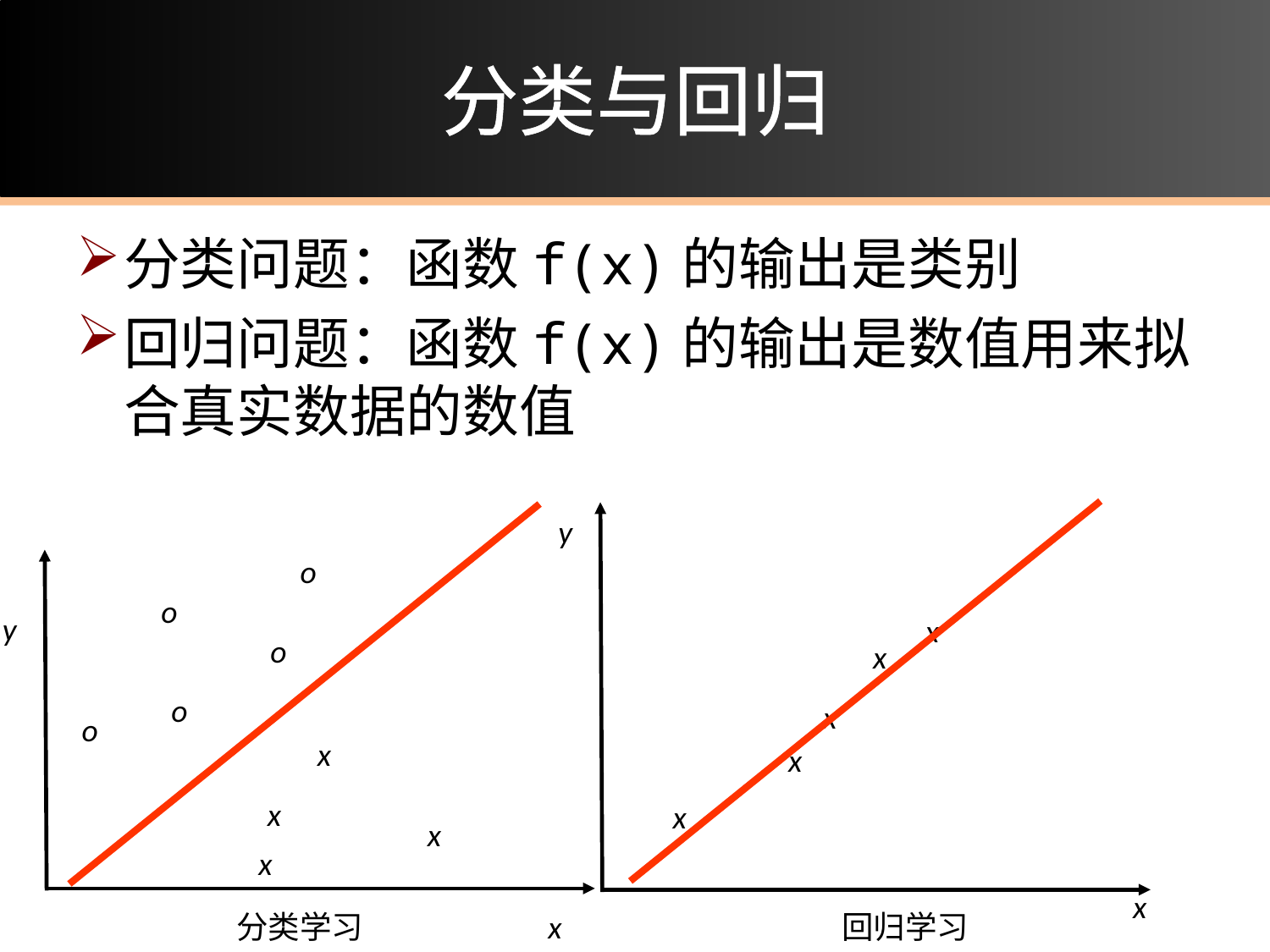

# 分类与回归
分类问题：函数f(x)的输出是类别
回归问题：函数f(x)的输出是数值用来拟合真实数据的数值
y
x
x
x
x
x
x
y
x
x
x
x
x
o
o
o
o
o
回归学习
分类学习